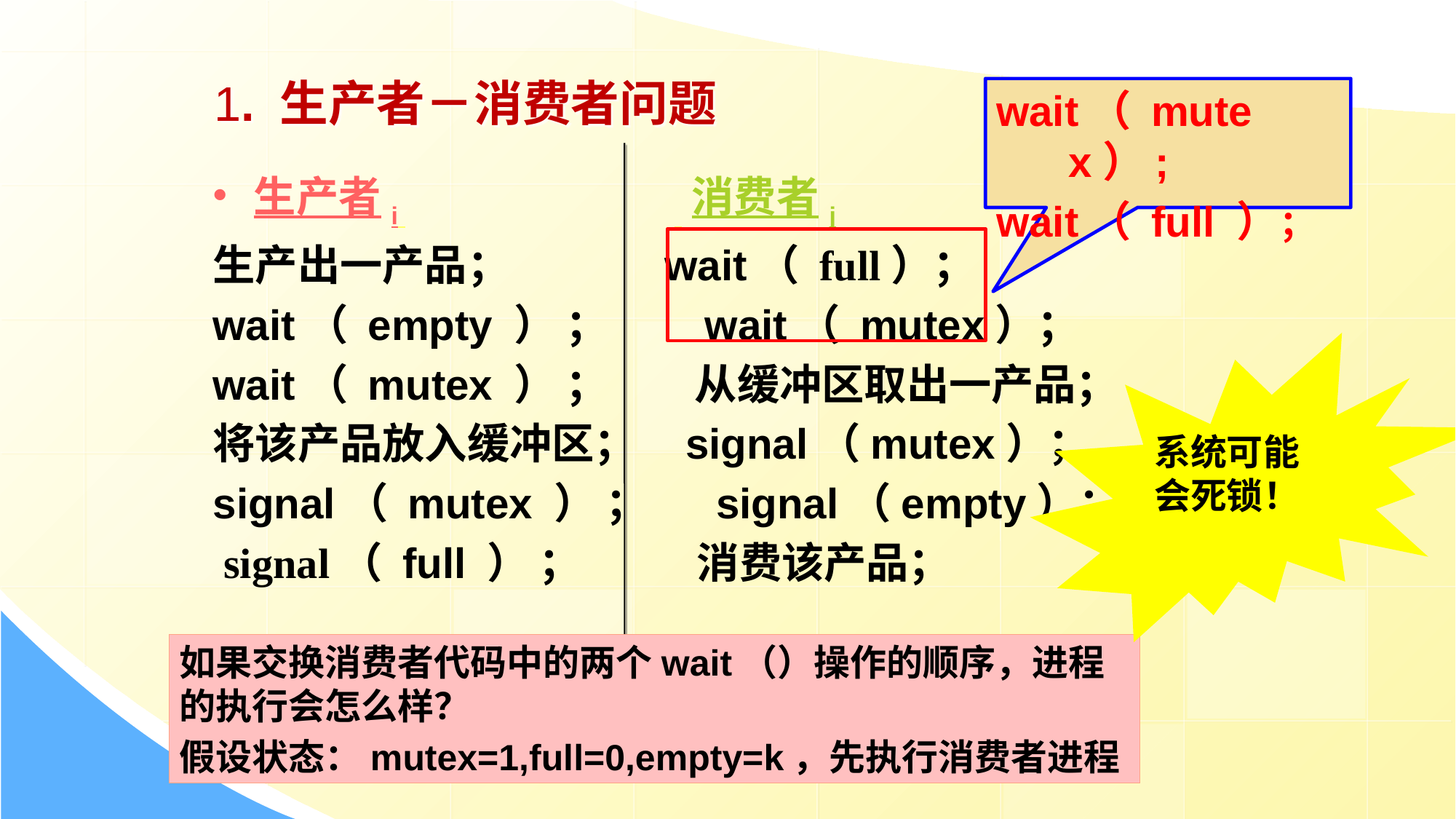

# 1. 生产者－消费者问题
wait（ mutex）;
wait（ full ）；

生产者i                                         消费者j
生产出一产品；               wait（ full）；
wait（ empty ） ；         wait（ mutex）；
wait（ mutex ） ；         从缓冲区取出一产品；
将该产品放入缓冲区；    signal（mutex）；
signal（ mutex ） ；      signal（empty）；
 signal（ full ） ；            消费该产品；

系统可能会死锁！
如果交换消费者代码中的两个wait（）操作的顺序，进程的执行会怎么样？
假设状态：mutex=1,full=0,empty=k，先执行消费者进程